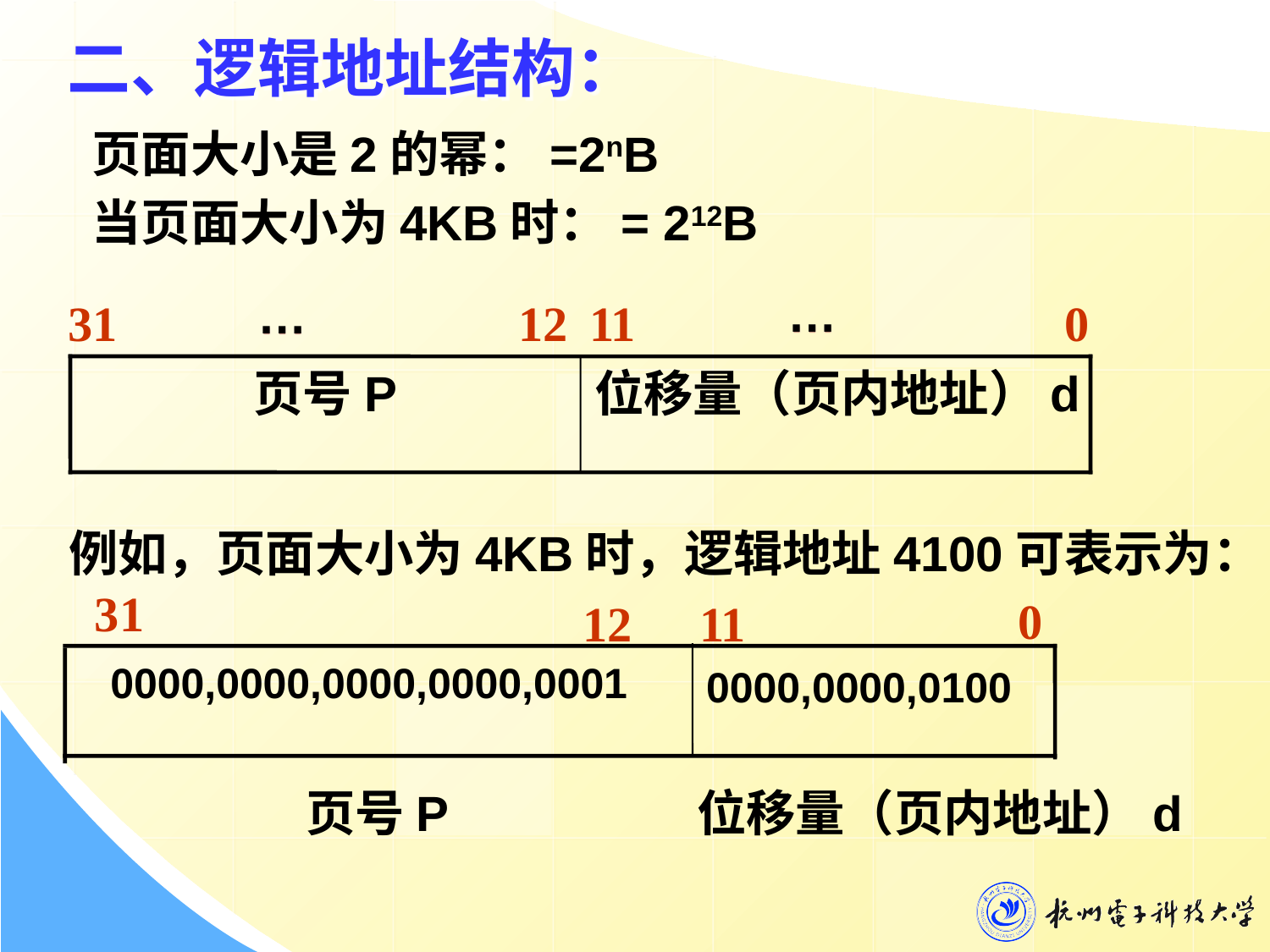

# 二、逻辑地址结构：
  页面大小是2的幂：=2nB
  当页面大小为4KB时：= 212B
…
…
31
12
11
0

页号P

位移量（页内地址）d

例如，页面大小为4KB时，逻辑地址4100可表示为：
31
0
12
页号P
11
位移量（页内地址）d

0000,0000,0000,0000,0001
0000,0000,0100